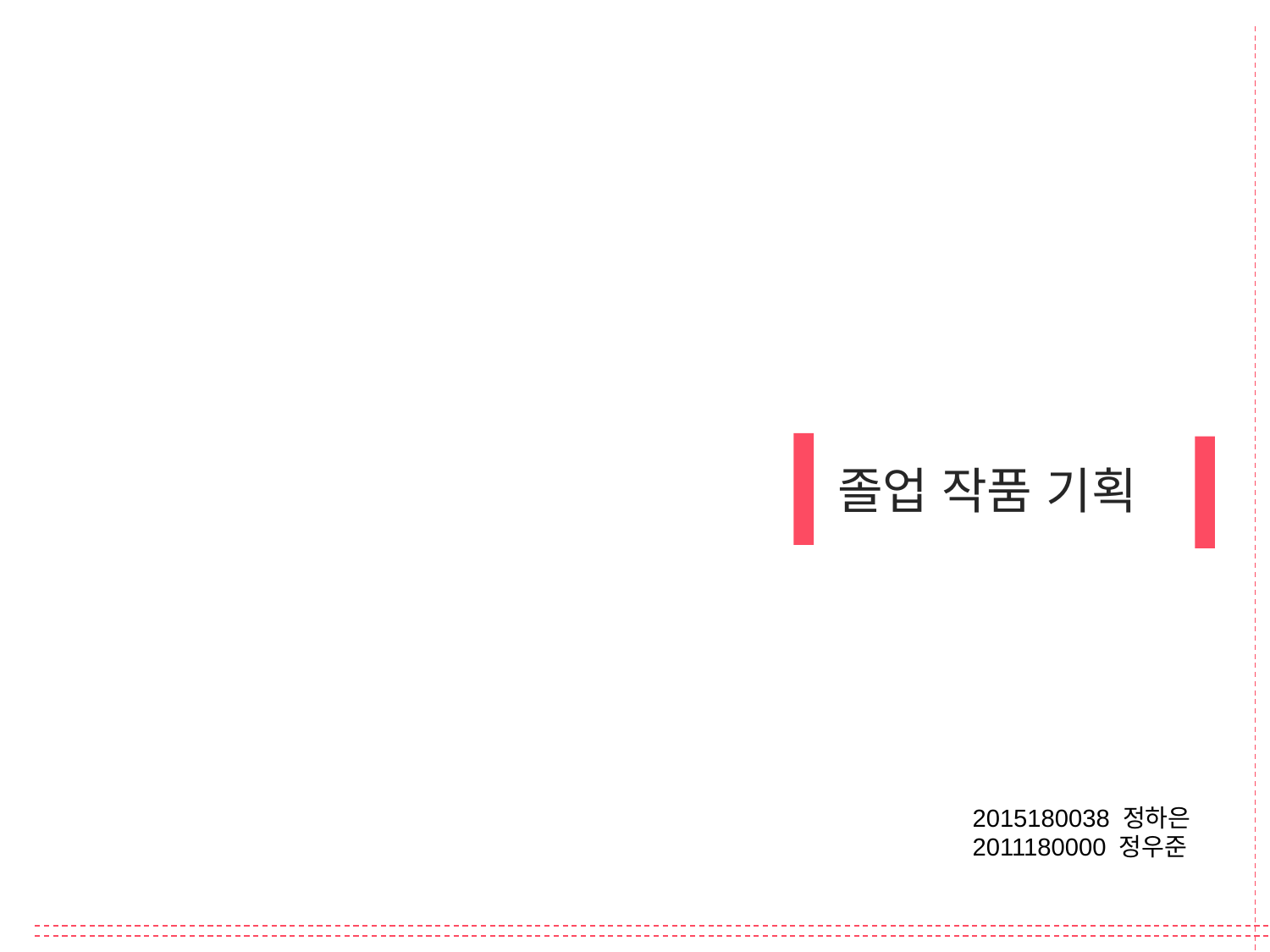

졸업 작품 기획
2015180038 정하은
2011180000 정우준